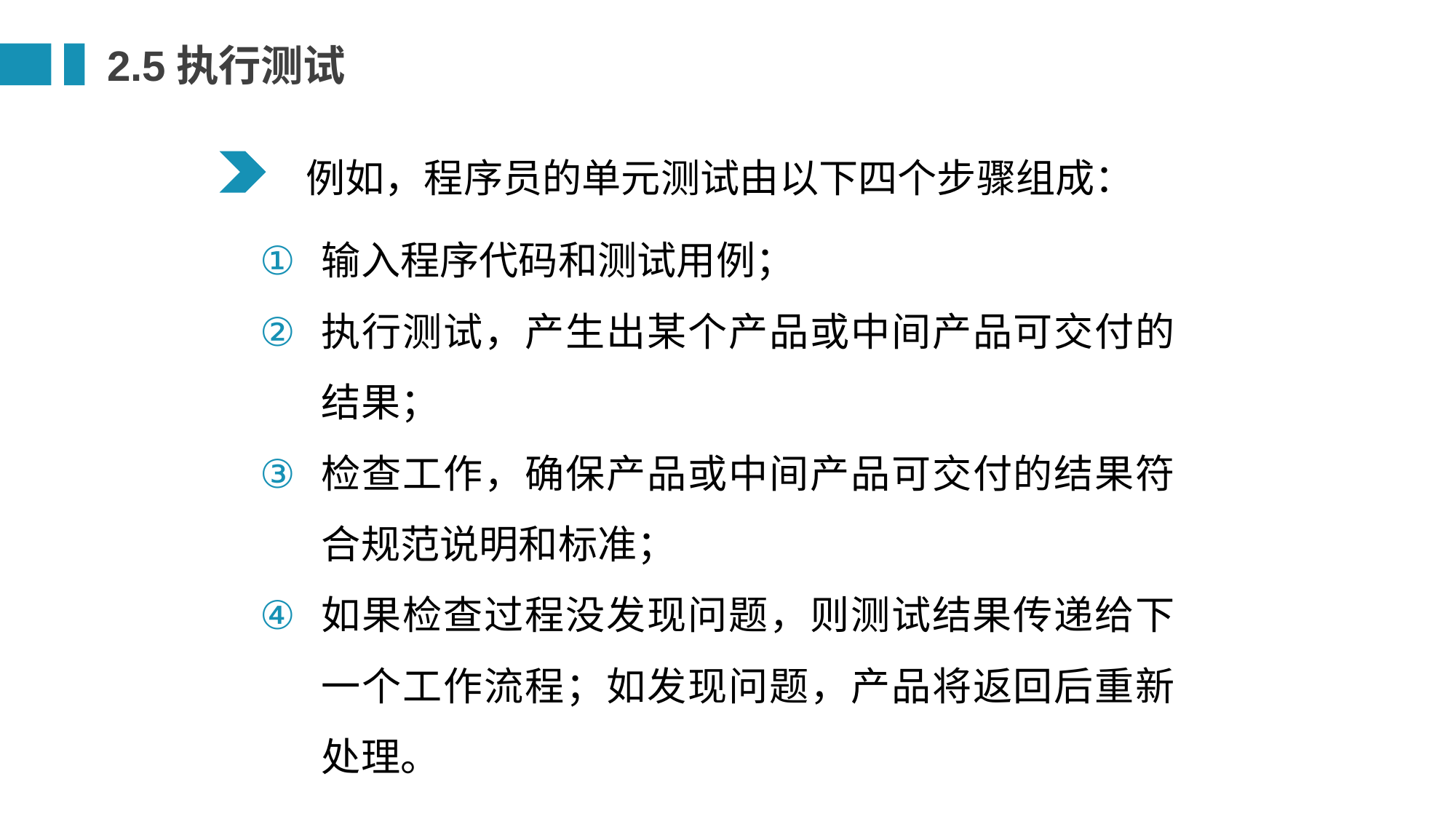

2.5执行测试

例如，程序员的单元测试由以下四个步骤组成：

输入程序代码和测试用例；
执行测试，产生出某个产品或中间产品可交付的结果；
检查工作，确保产品或中间产品可交付的结果符合规范说明和标准；
如果检查过程没发现问题，则测试结果传递给下一个工作流程；如发现问题，产品将返回后重新处理。
56